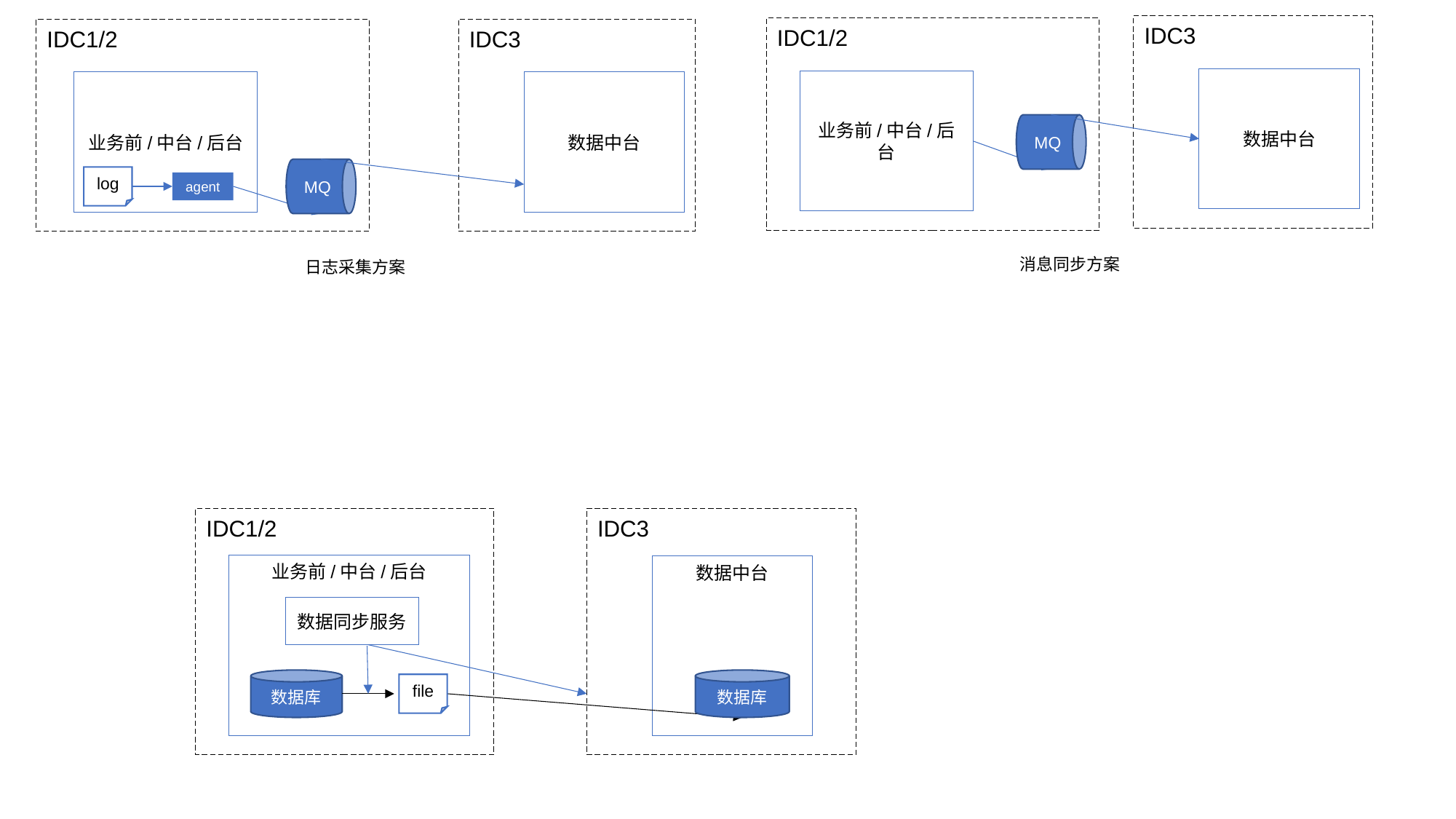

IDC3
IDC1/2
IDC1/2
IDC3
数据中台
业务前/中台/后台
业务前/中台/后台
数据中台
MQ
MQ
log
agent
消息同步方案
日志采集方案
IDC1/2
IDC3
业务前/中台/后台
数据中台
数据同步服务
数据库
数据库
file